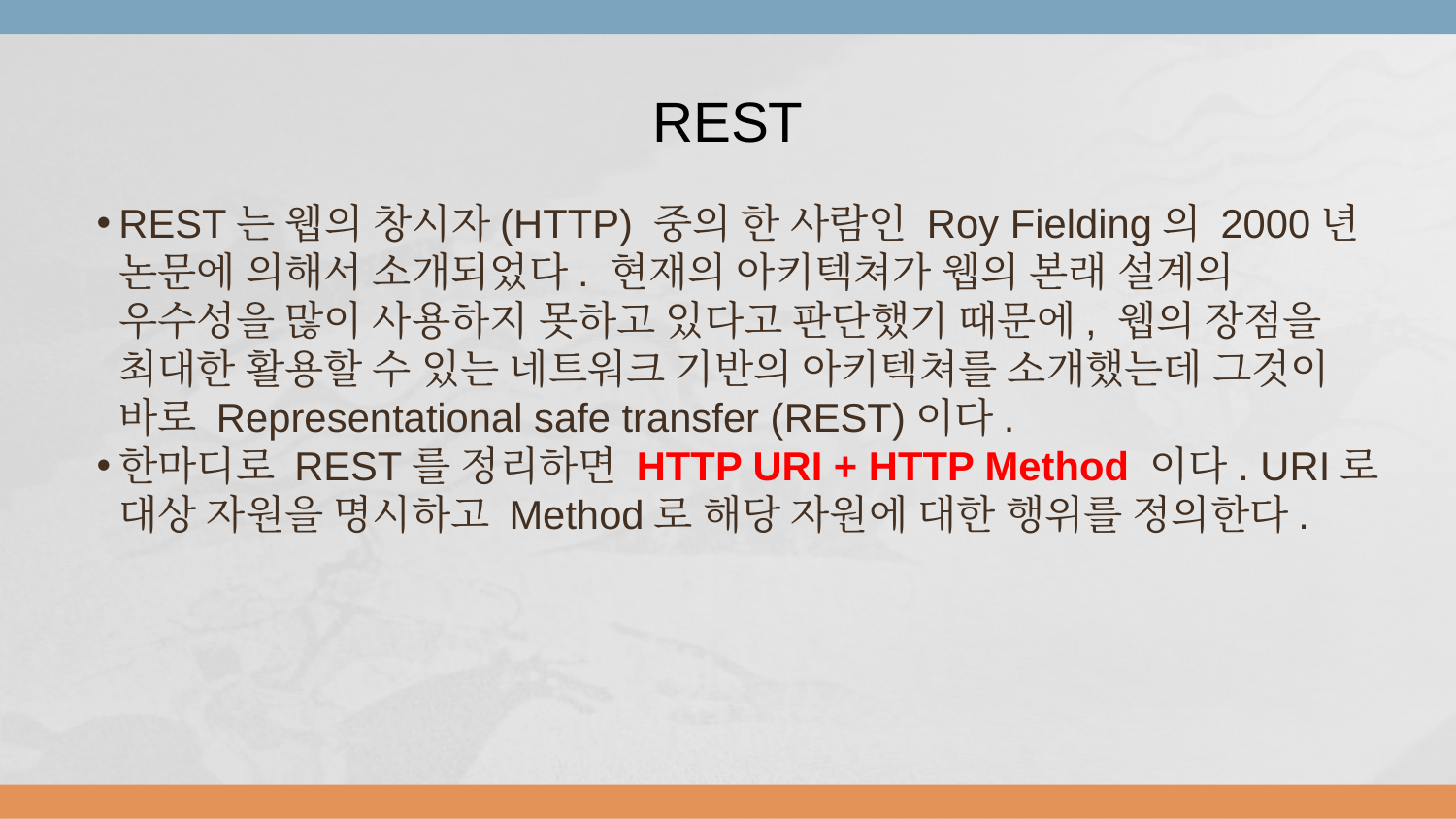

# REST
REST는 웹의 창시자(HTTP) 중의 한 사람인 Roy Fielding의 2000년 논문에 의해서 소개되었다. 현재의 아키텍쳐가 웹의 본래 설계의 우수성을 많이 사용하지 못하고 있다고 판단했기 때문에, 웹의 장점을 최대한 활용할 수 있는 네트워크 기반의 아키텍쳐를 소개했는데 그것이 바로 Representational safe transfer (REST)이다.
한마디로 REST를 정리하면 HTTP URI + HTTP Method 이다. URI로 대상 자원을 명시하고 Method로 해당 자원에 대한 행위를 정의한다.